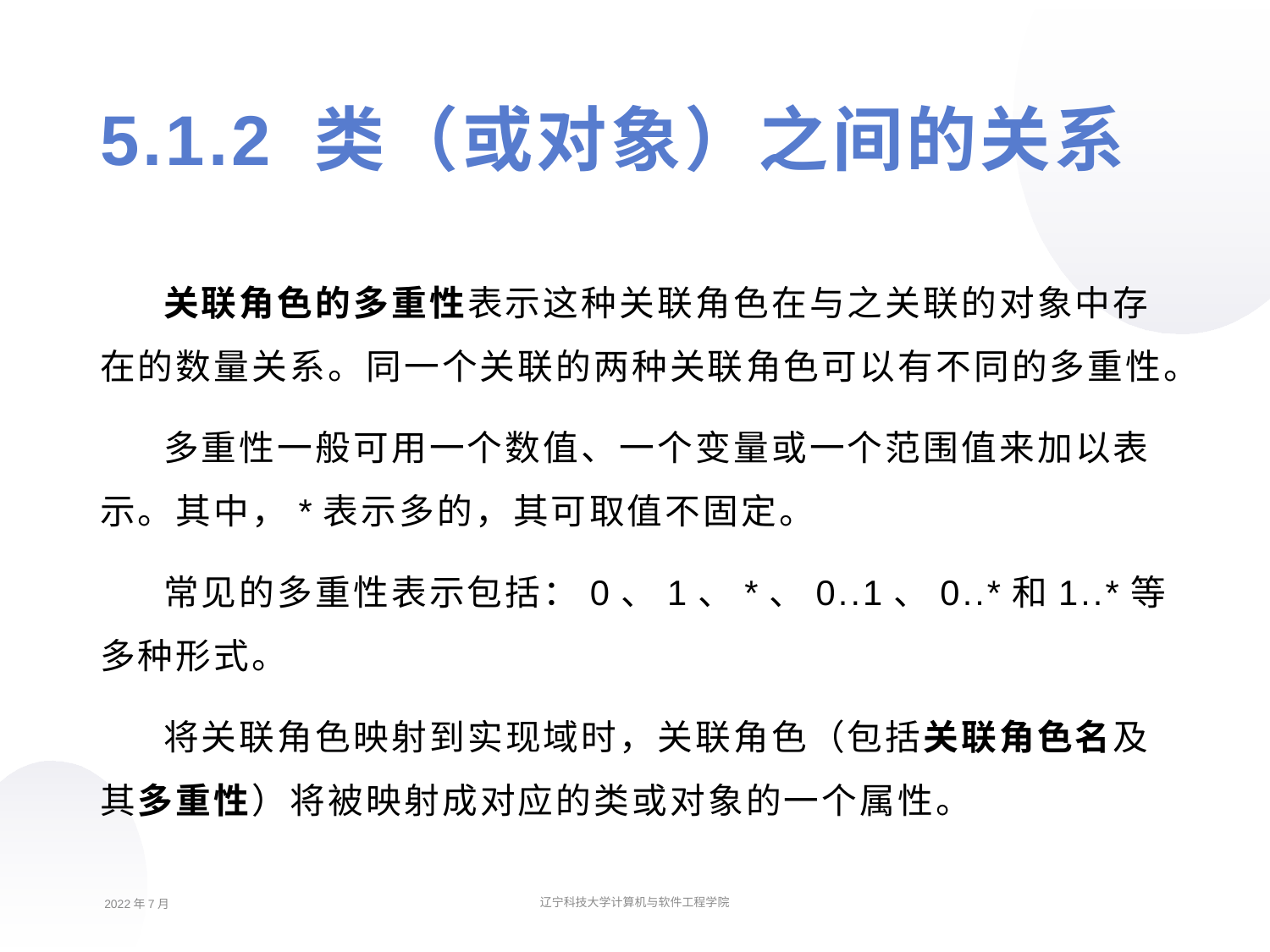

5.1.2 类（或对象）之间的关系
关联角色的多重性表示这种关联角色在与之关联的对象中存在的数量关系。同一个关联的两种关联角色可以有不同的多重性。
多重性一般可用一个数值、一个变量或一个范围值来加以表示。其中，*表示多的，其可取值不固定。
常见的多重性表示包括：0、1、*、0..1、0..*和1..*等多种形式。
将关联角色映射到实现域时，关联角色（包括关联角色名及其多重性）将被映射成对应的类或对象的一个属性。

2022年7月
辽宁科技大学计算机与软件工程学院
19